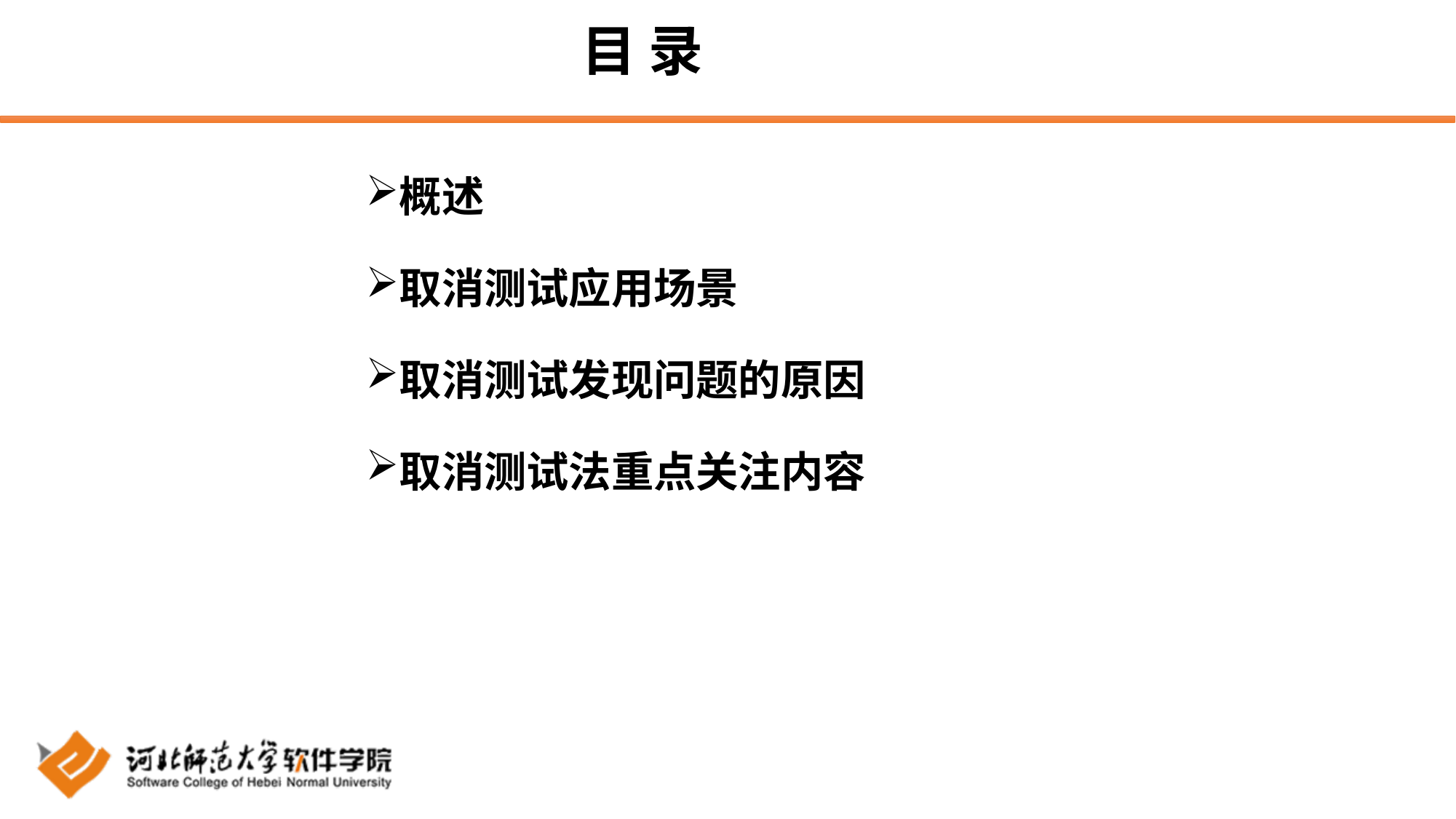

# 目 录
概述
取消测试应用场景
取消测试发现问题的原因
取消测试法重点关注内容